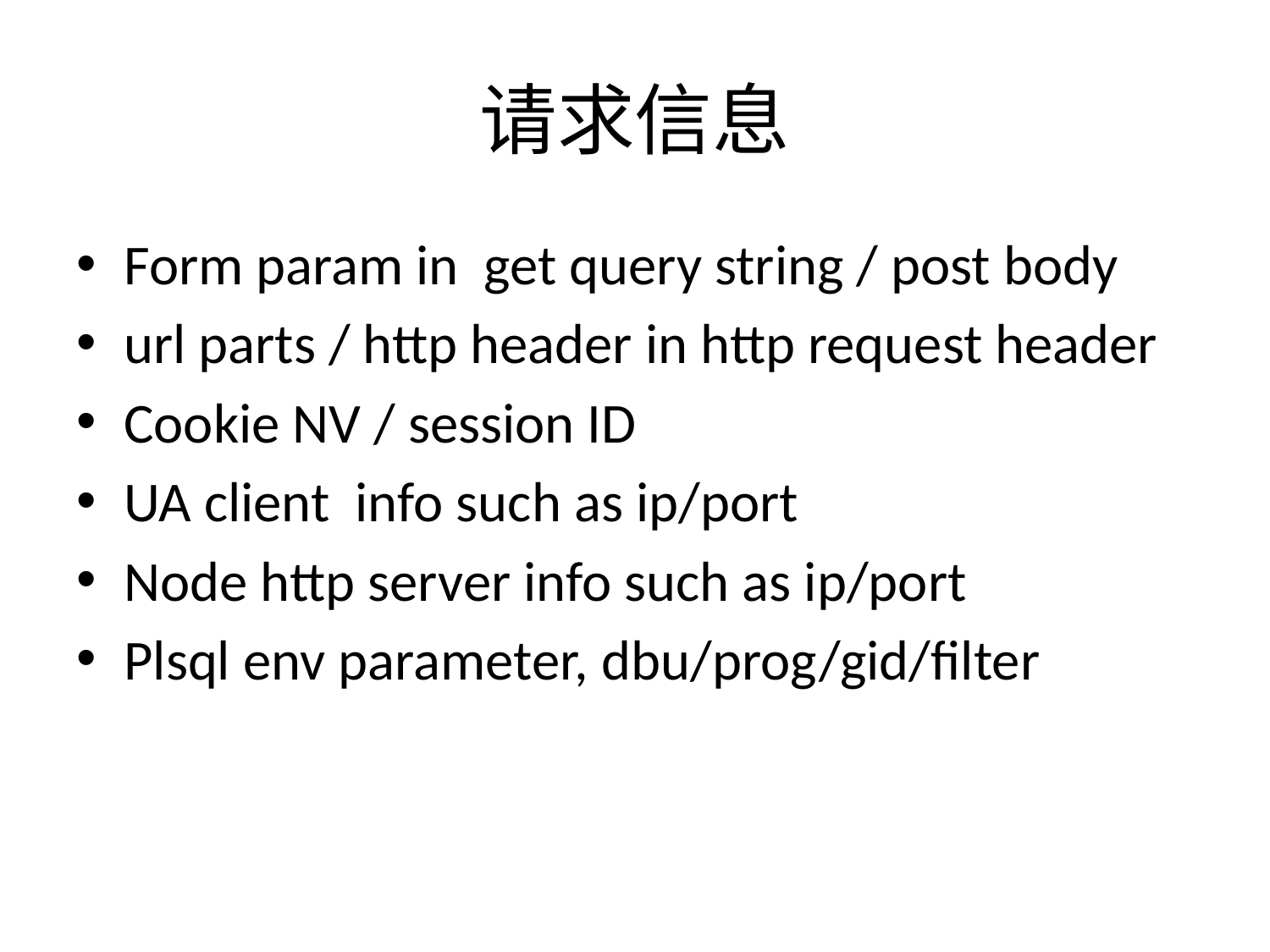

# 请求信息
Form param in  get query string / post body
url parts / http header in http request header
Cookie NV / session ID
UA client  info such as ip/port
Node http server info such as ip/port
Plsql env parameter, dbu/prog/gid/filter